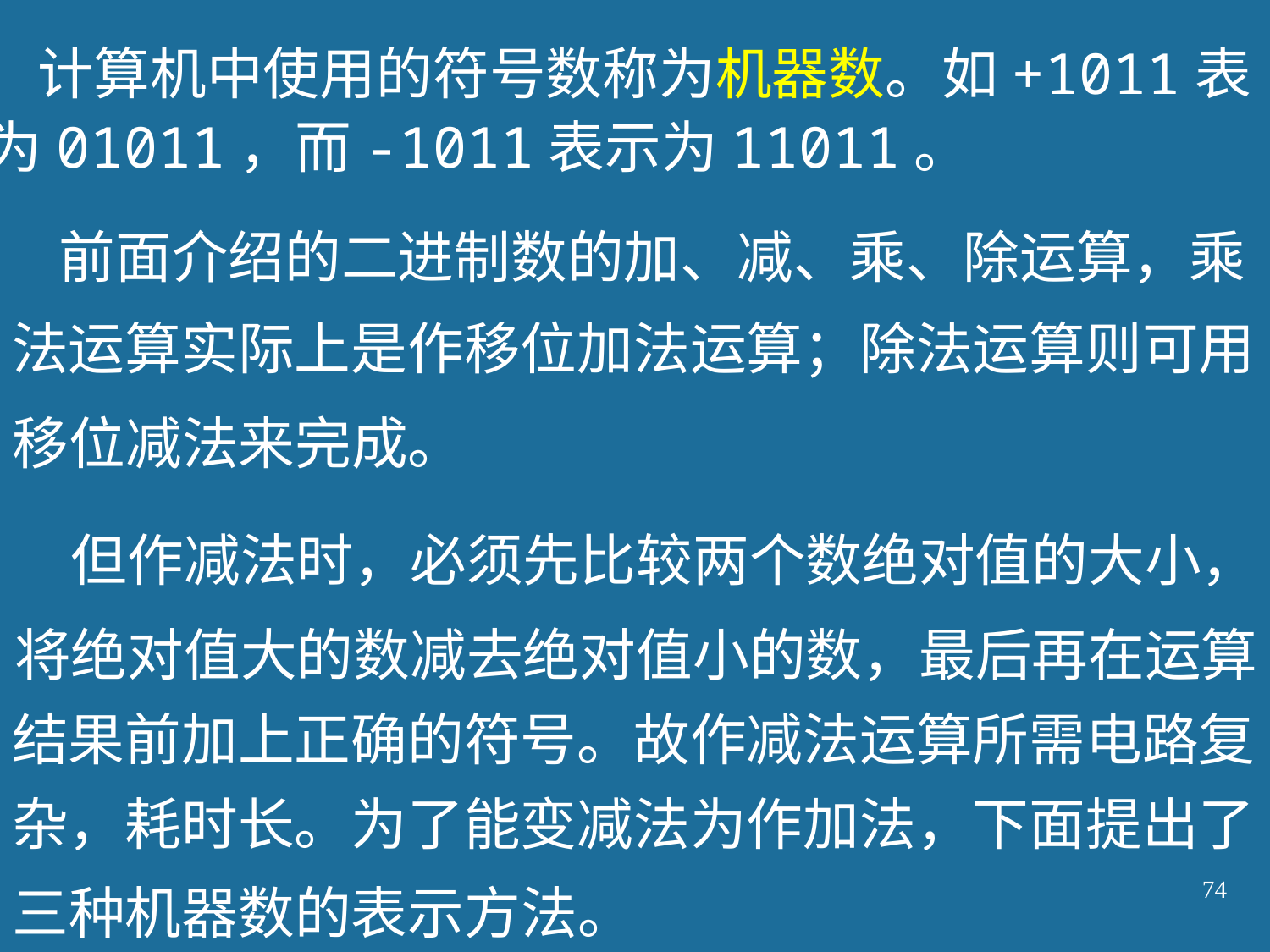

计算机中使用的符号数称为机器数。如+1011表
示为01011，而-1011表示为11011。
   前面介绍的二进制数的加、减、乘、除运算，乘
法运算实际上是作移位加法运算；除法运算则可用
移位减法来完成。
但作减法时，必须先比较两个数绝对值的大小，
将绝对值大的数减去绝对值小的数，最后再在运算
结果前加上正确的符号。故作减法运算所需电路复
杂，耗时长。为了能变减法为作加法，下面提出了
三种机器数的表示方法。
74